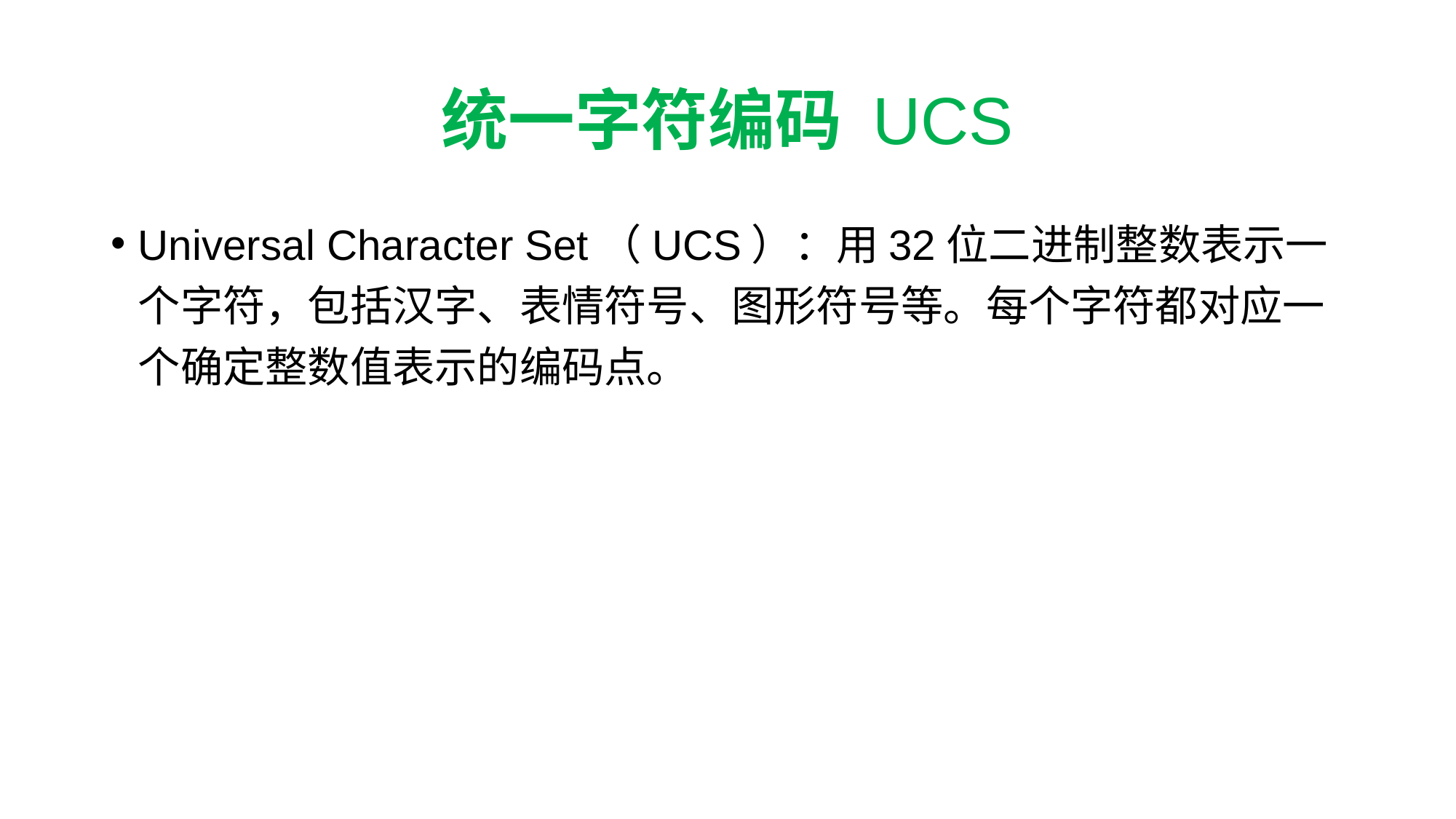

# 统一字符编码 UCS
Universal Character Set（UCS）：用32位二进制整数表示一个字符，包括汉字、表情符号、图形符号等。每个字符都对应一个确定整数值表示的编码点。